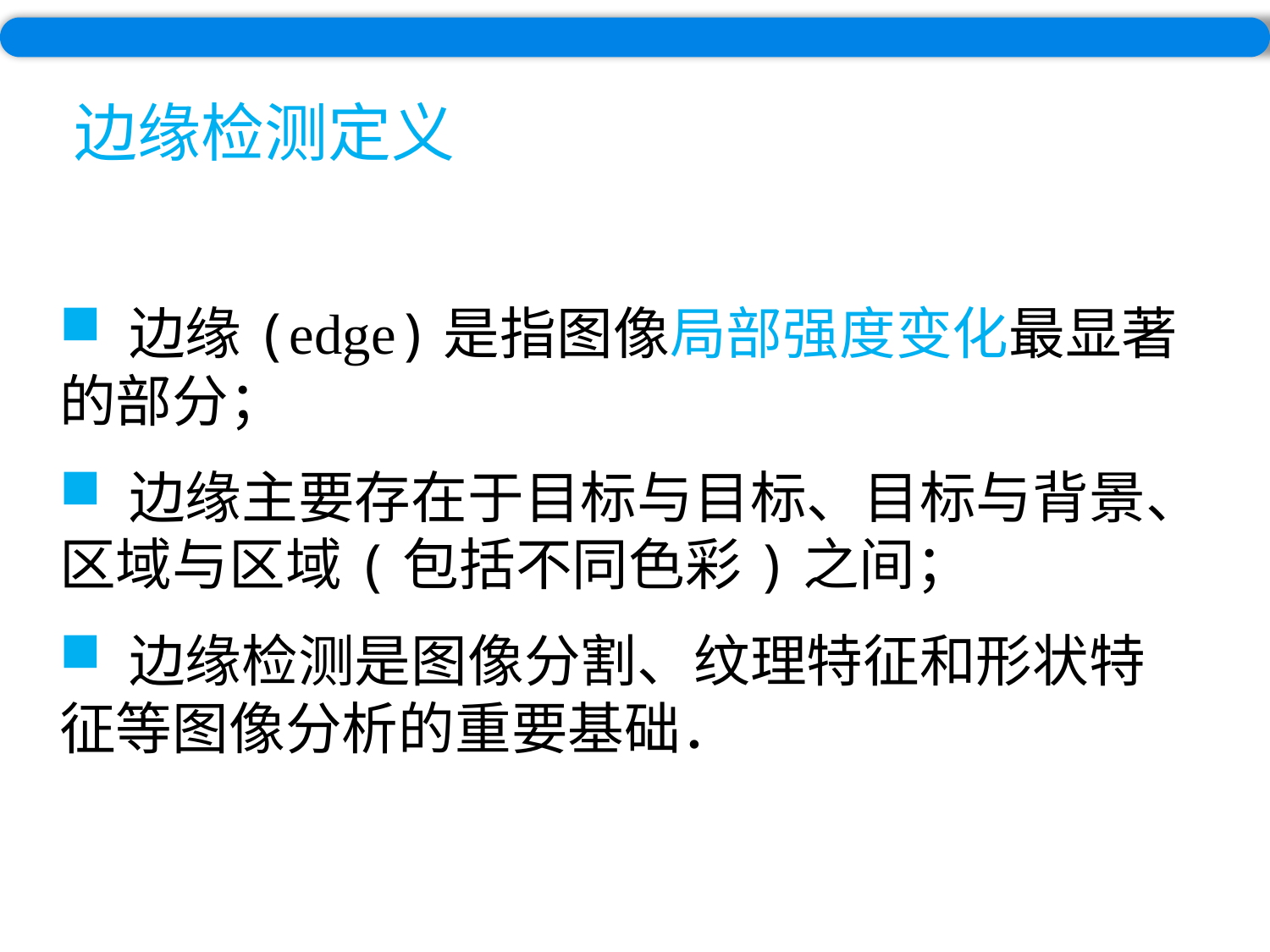

边缘检测定义
 边缘(edge)是指图像局部强度变化最显著的部分；
 边缘主要存在于目标与目标、目标与背景、区域与区域(包括不同色彩)之间；
 边缘检测是图像分割、纹理特征和形状特征等图像分析的重要基础．